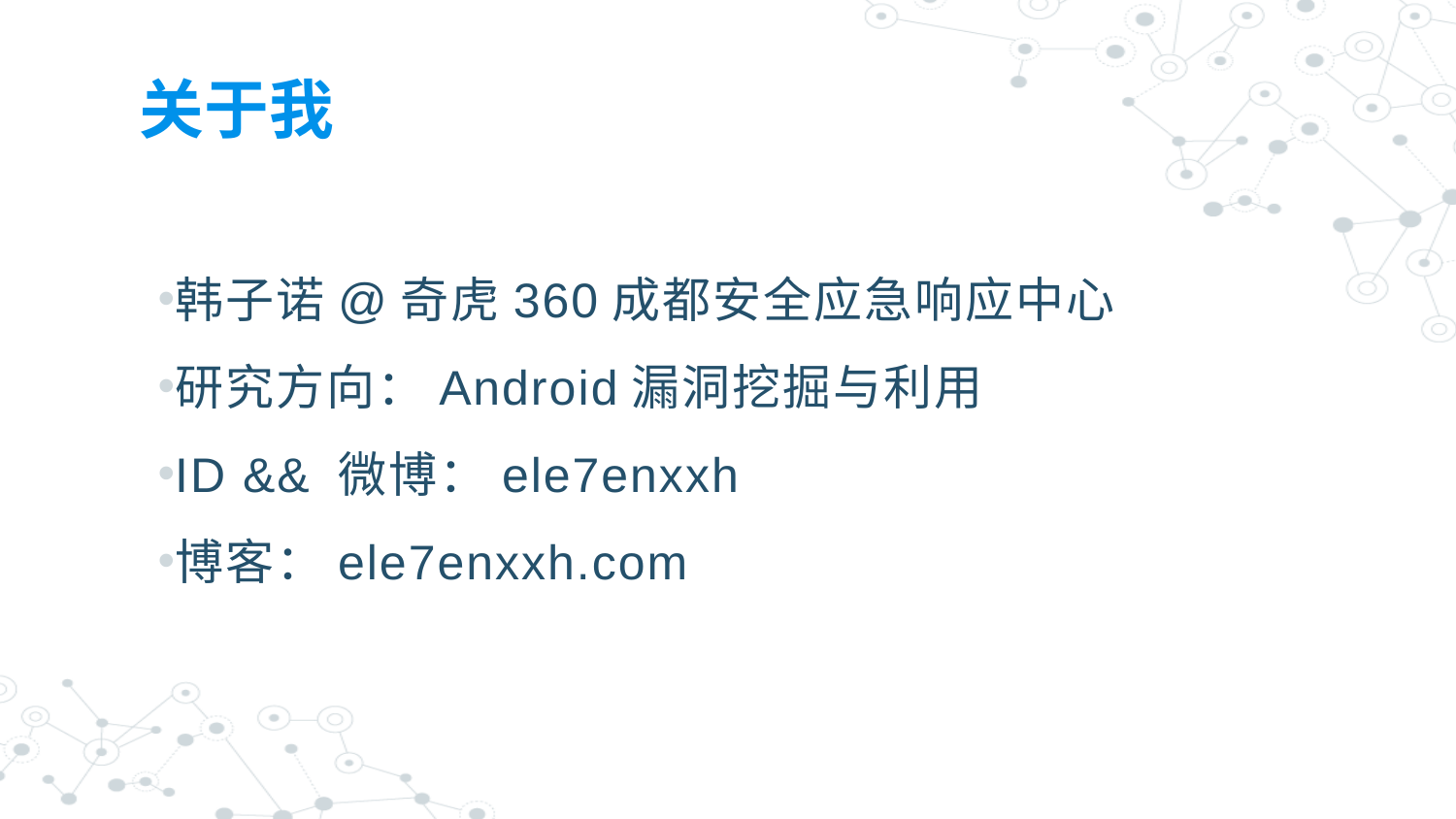

关于我
韩子诺@奇虎360成都安全应急响应中心
研究方向：Android漏洞挖掘与利用
ID && 微博：ele7enxxh
博客：ele7enxxh.com